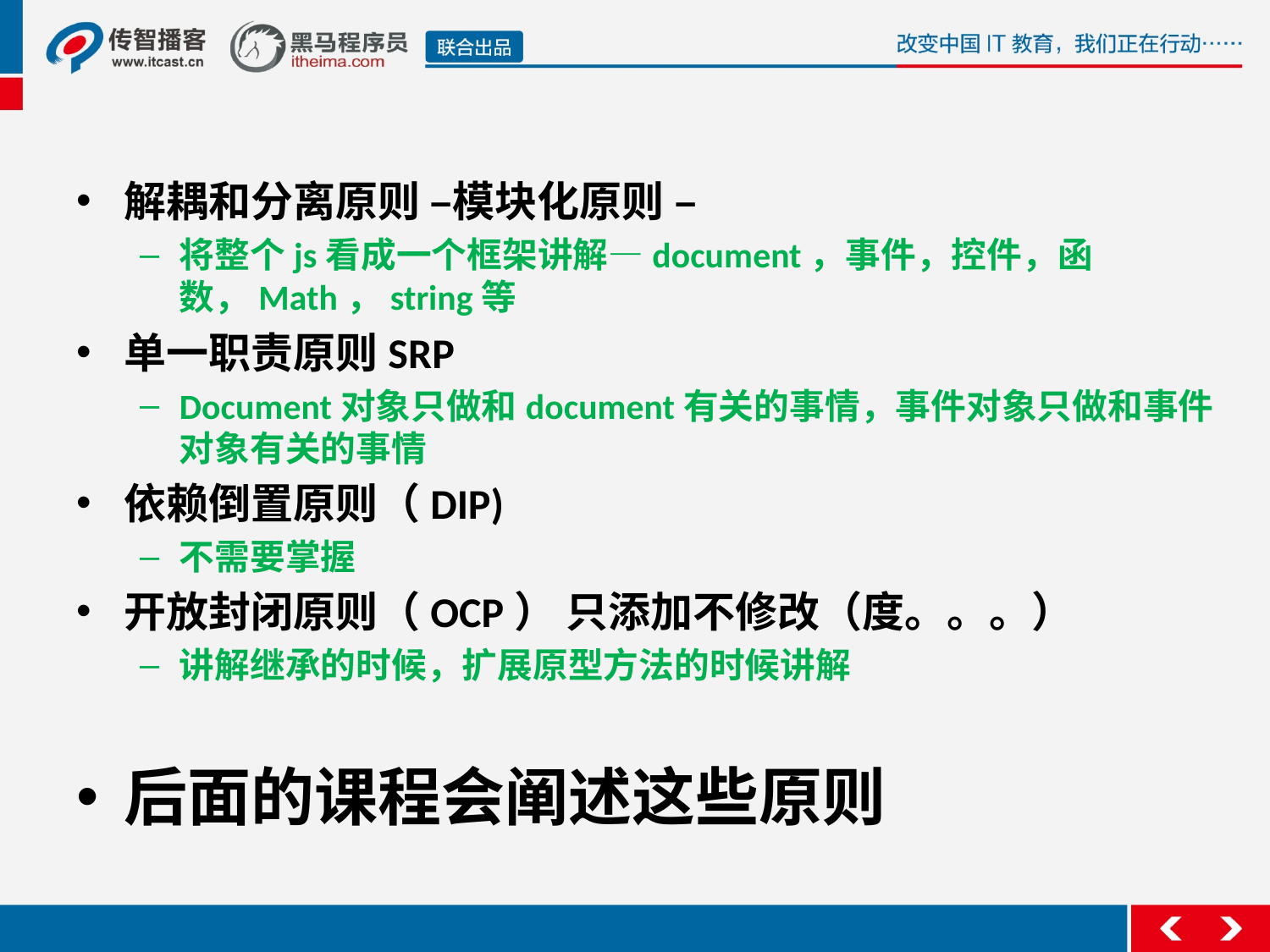

#
解耦和分离原则 –模块化原则 –
将整个js看成一个框架讲解—document，事件，控件，函数，Math，string等
单一职责原则SRP
Document对象只做和document有关的事情，事件对象只做和事件对象有关的事情
依赖倒置原则（DIP)
不需要掌握
开放封闭原则（OCP） 只添加不修改（度。。。）
讲解继承的时候，扩展原型方法的时候讲解

后面的课程会阐述这些原则